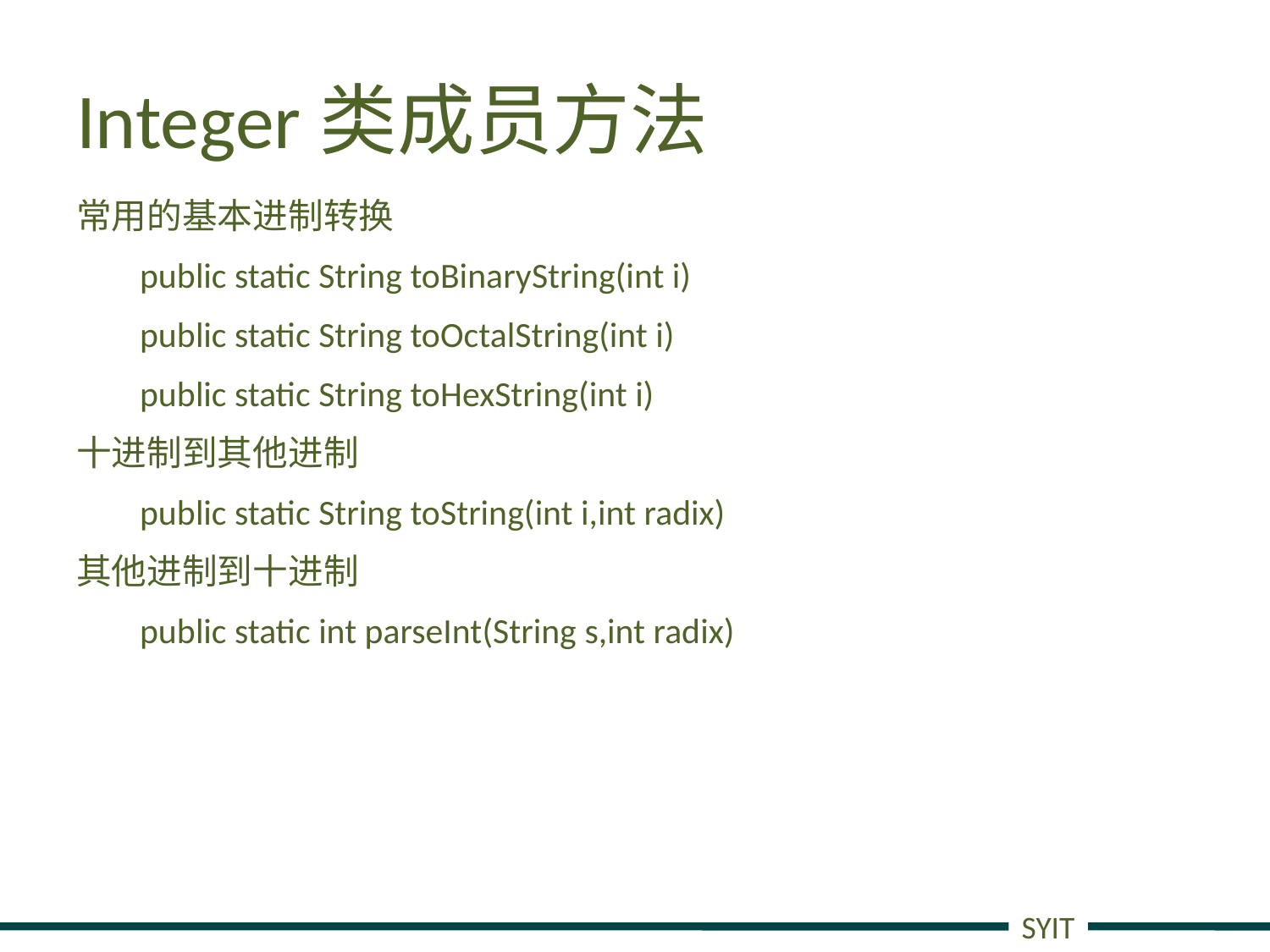

# Integer类成员方法
常用的基本进制转换
public static String toBinaryString(int i)
public static String toOctalString(int i)
public static String toHexString(int i)
十进制到其他进制
public static String toString(int i,int radix)
其他进制到十进制
public static int parseInt(String s,int radix)
SYIT